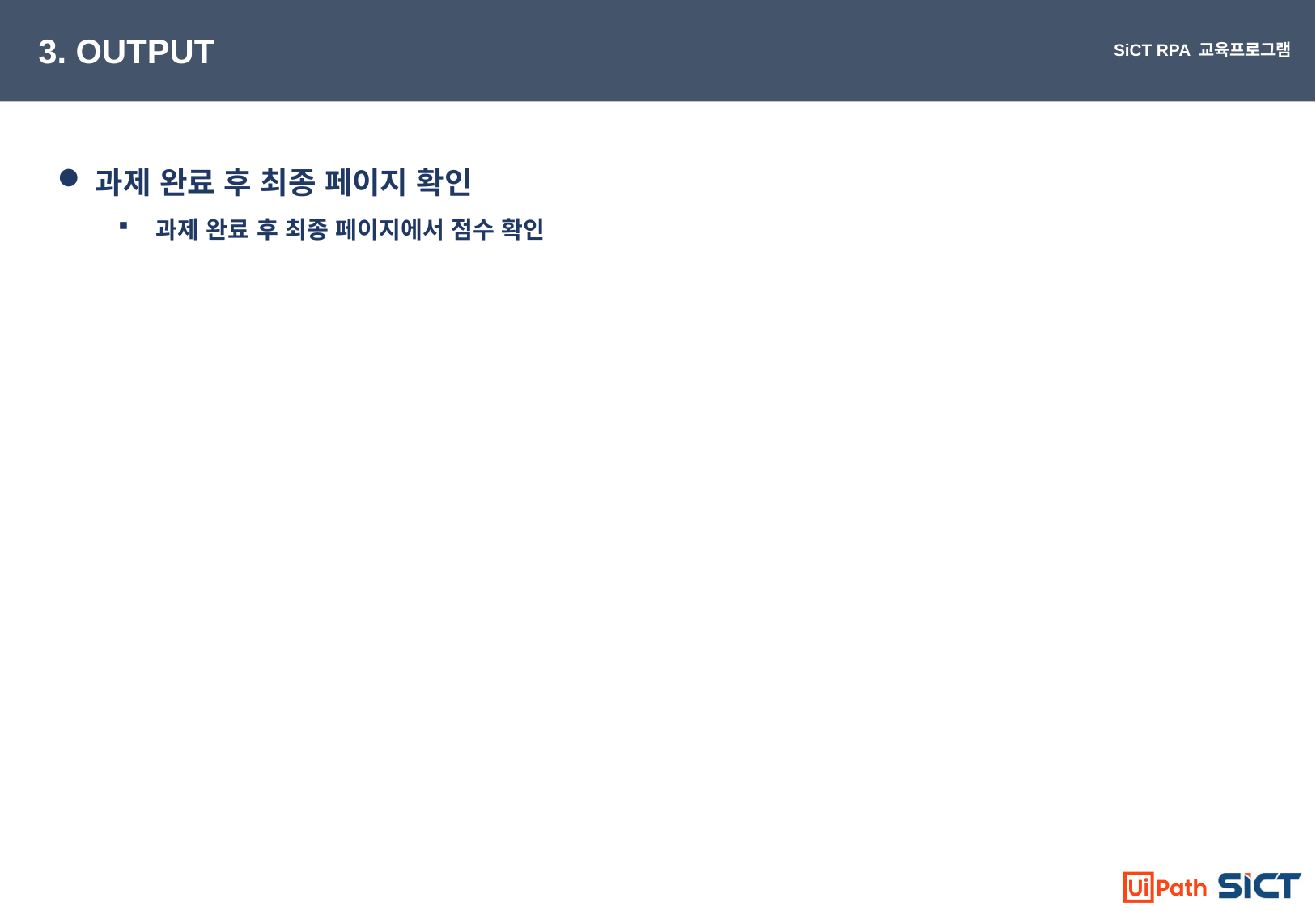

3. OUTPUT
과제 완료 후 최종 페이지 확인
과제 완료 후 최종 페이지에서 점수 확인